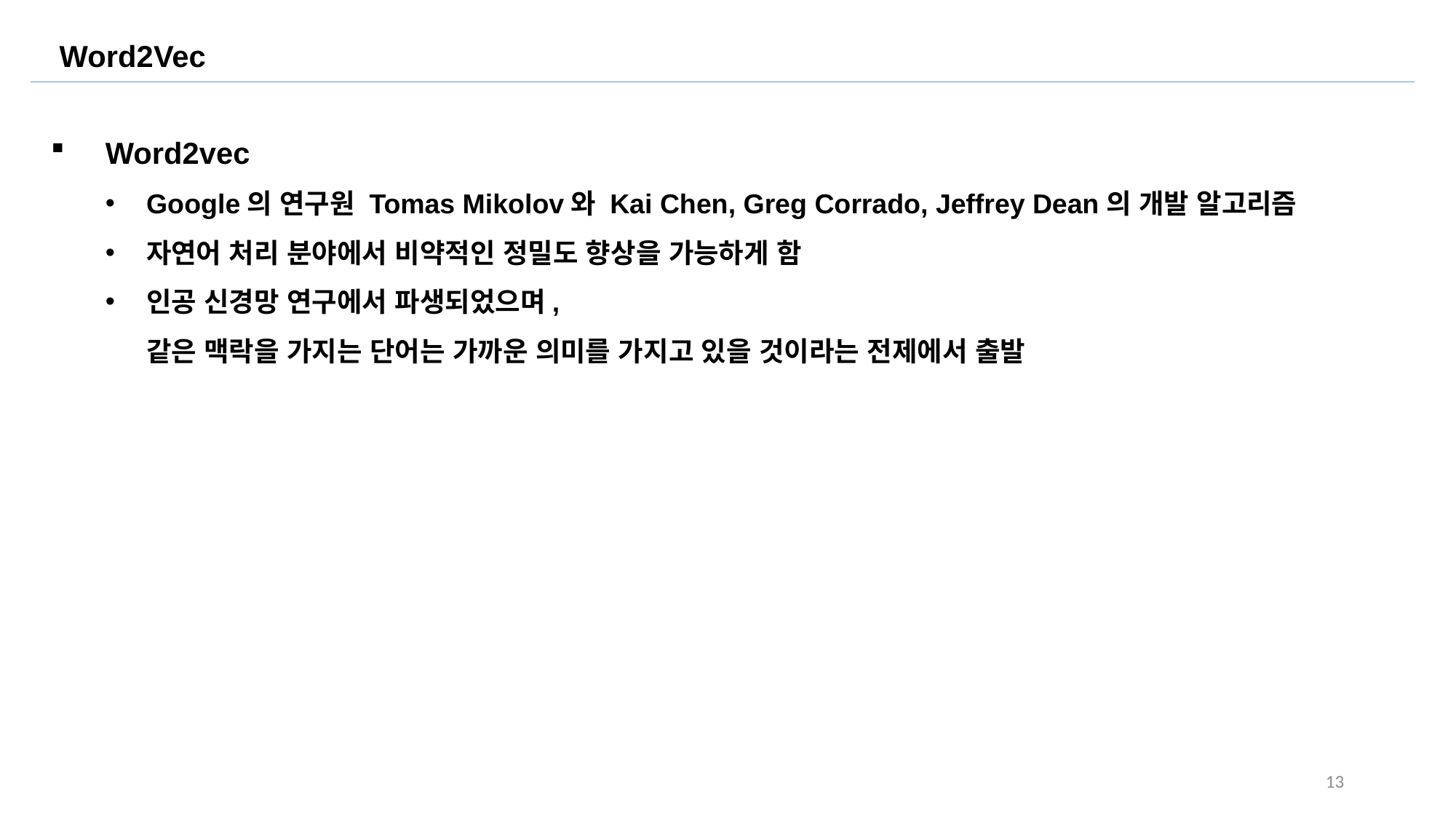

Word2Vec
Word2vec
Google의 연구원 Tomas Mikolov와 Kai Chen, Greg Corrado, Jeffrey Dean의 개발 알고리즘
자연어 처리 분야에서 비약적인 정밀도 향상을 가능하게 함
인공 신경망 연구에서 파생되었으며,
같은 맥락을 가지는 단어는 가까운 의미를 가지고 있을 것이라는 전제에서 출발
13